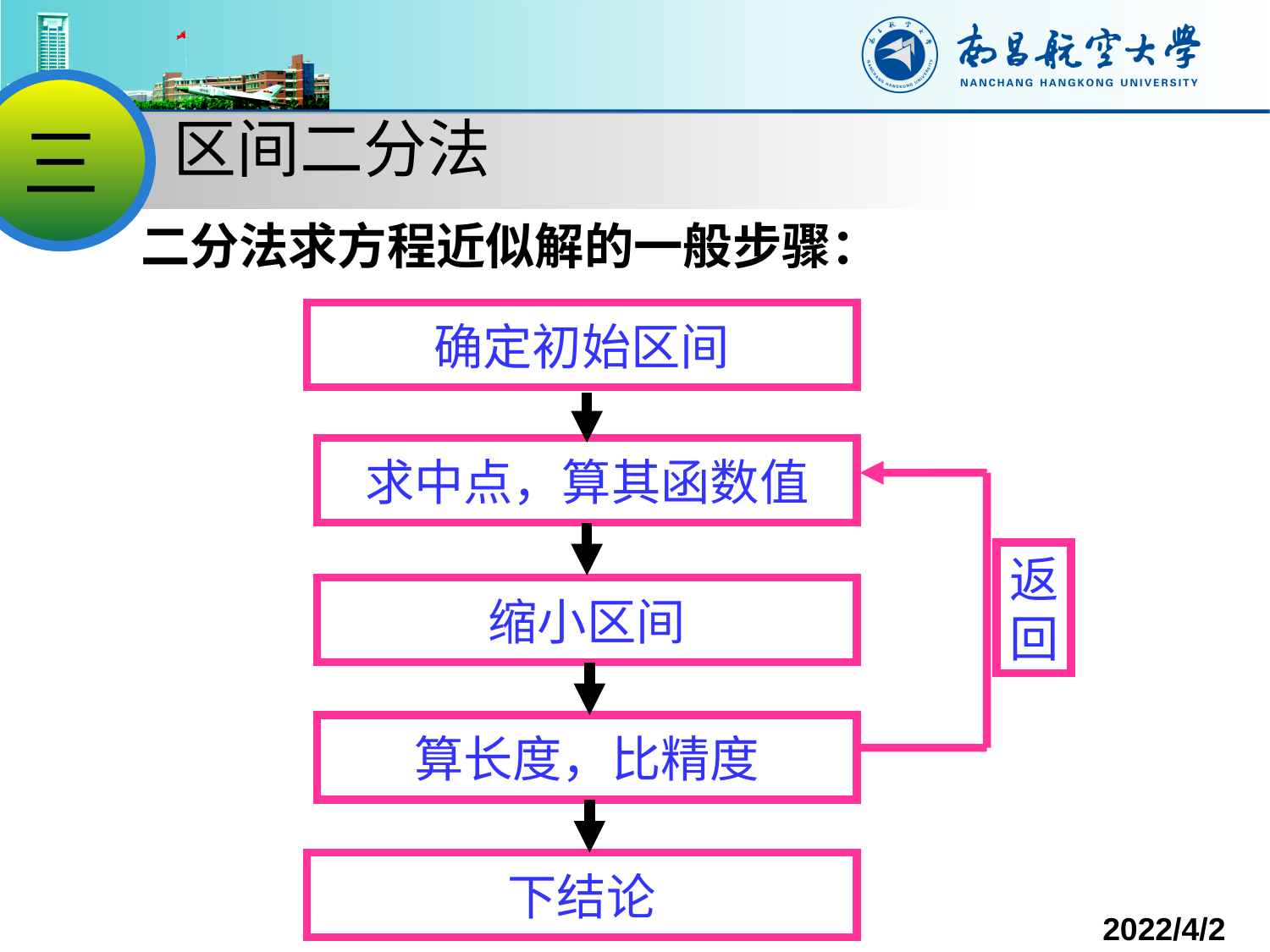

三

区间二分法
二分法求方程近似解的一般步骤：
确定初始区间

求中点，算其函数值

返
回

缩小区间

算长度，比精度

下结论